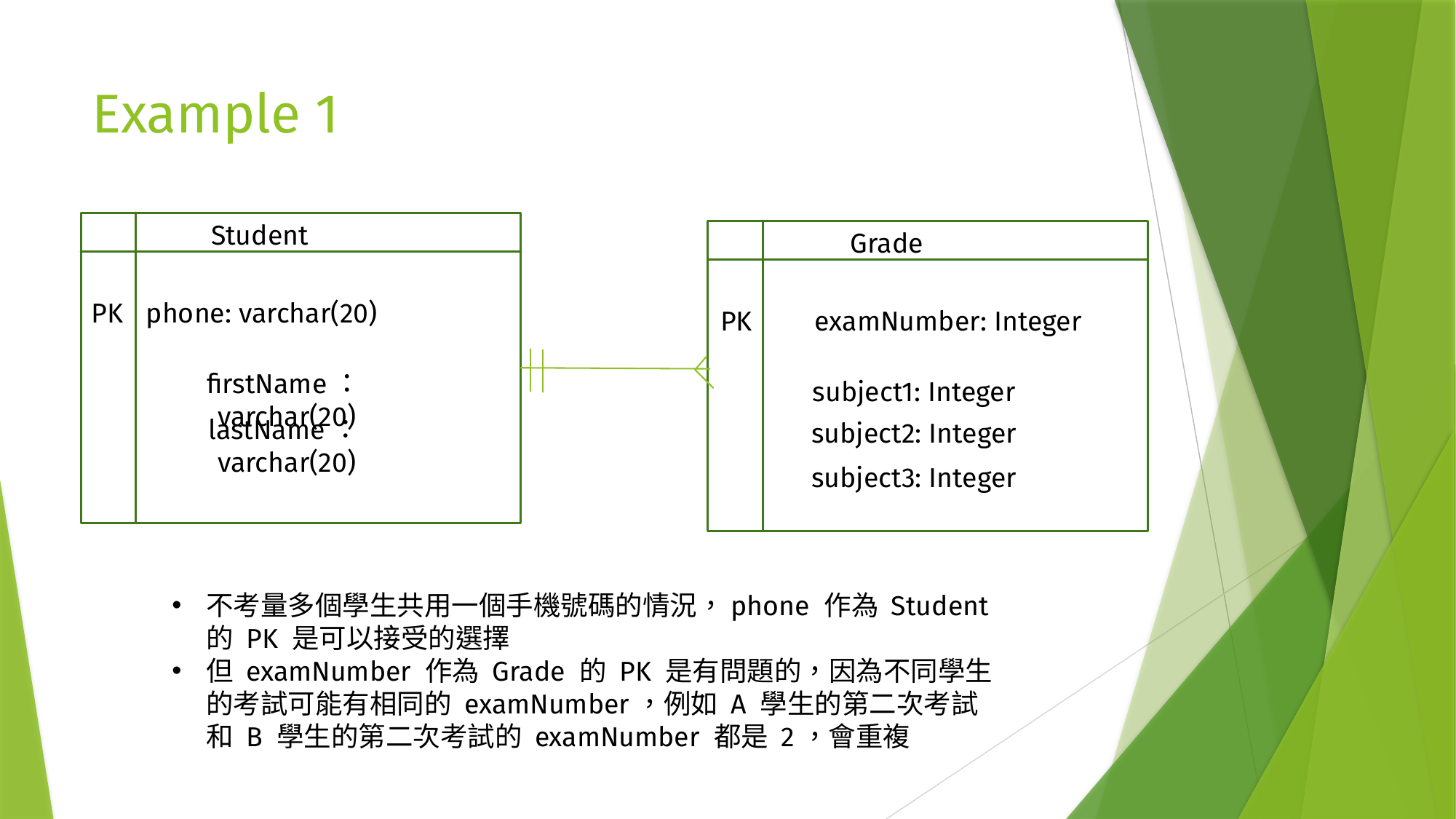

# Example 1

Student

Grade
PK
phone: varchar(20)
PK
examNumber: Integer
firstName：varchar(20)
subject1: Integer
lastName：varchar(20)
subject2: Integer
subject3: Integer
不考量多個學生共用一個手機號碼的情況，phone 作為 Student 的 PK 是可以接受的選擇
但 examNumber 作為 Grade 的 PK 是有問題的，因為不同學生的考試可能有相同的 examNumber，例如 A 學生的第二次考試和 B 學生的第二次考試的 examNumber 都是 2，會重複